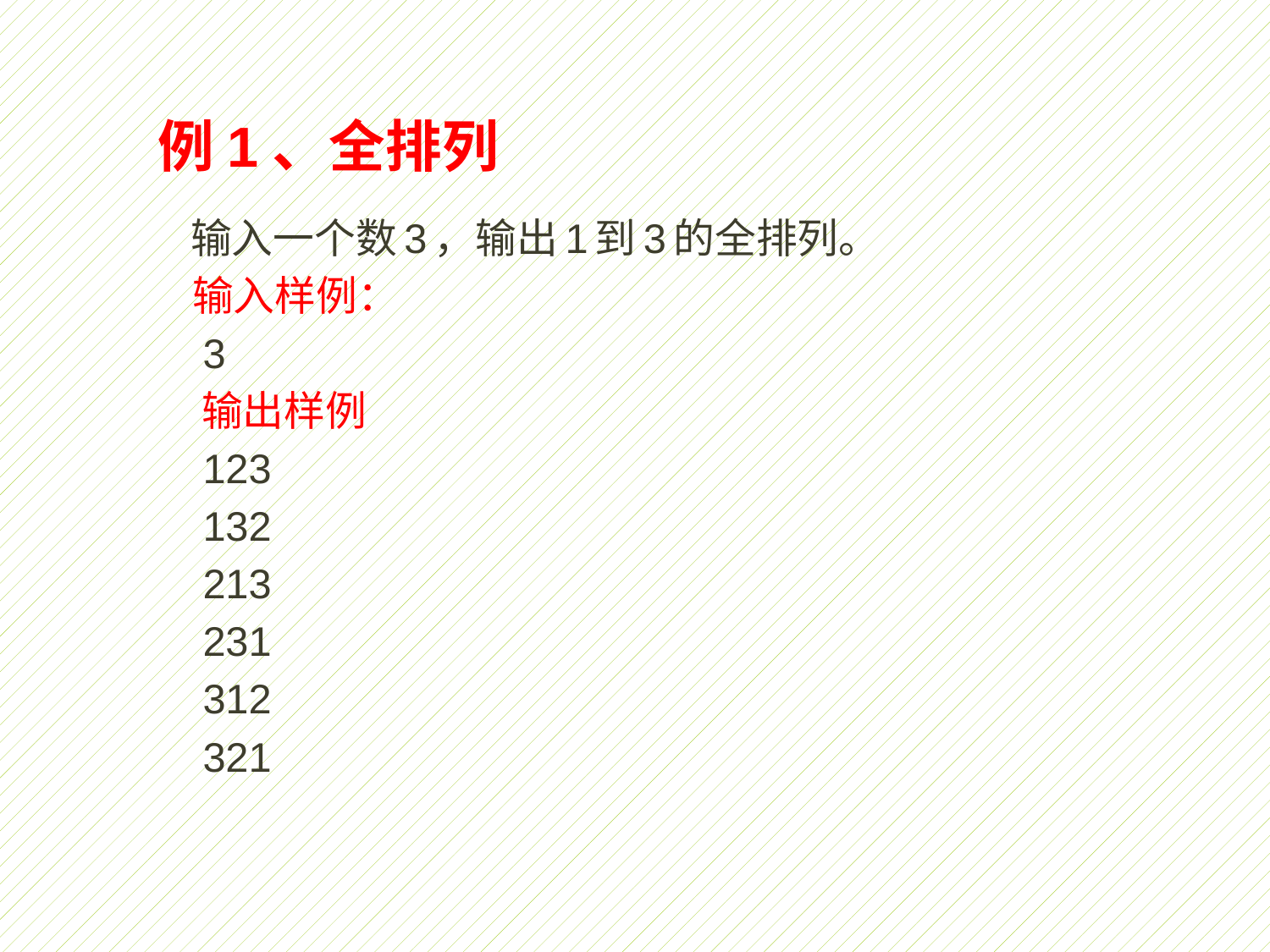

# 例1、全排列
    输入一个数3，输出1到3的全排列。
   输入样例：
    3
    输出样例
    123
    132
    213
    231
    312
    321